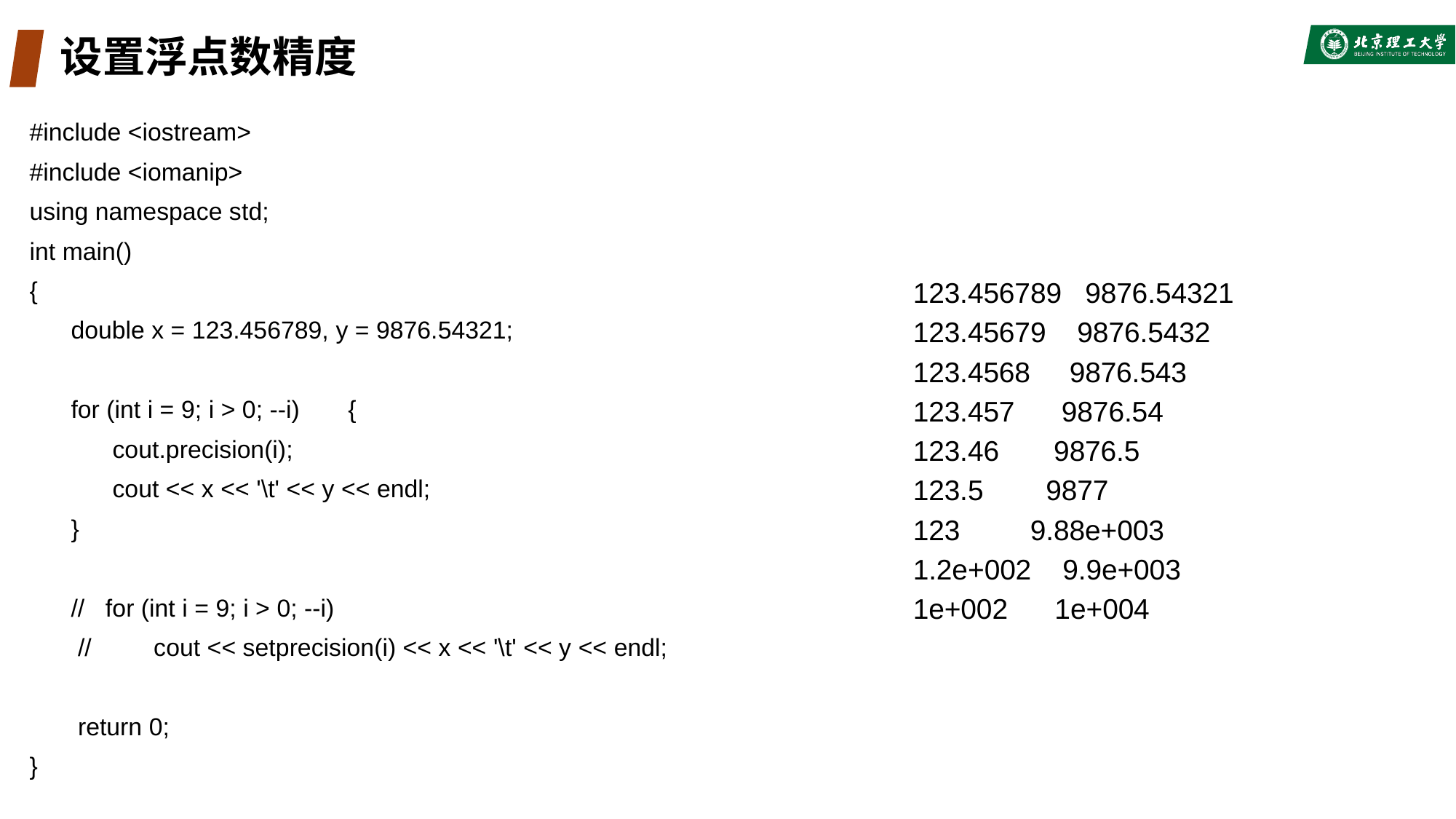

# 设置浮点数精度
#include <iostream>
#include <iomanip>
using namespace std;
int main()
{
      double x = 123.456789, y = 9876.54321;

      for (int i = 9; i > 0; --i)       {
            cout.precision(i);
            cout << x << '\t' << y << endl;
      }

      //   for (int i = 9; i > 0; --i)
       //         cout << setprecision(i) << x << '\t' << y << endl;

       return 0;
}
123.456789   9876.54321
123.45679    9876.5432
123.4568     9876.543
123.457      9876.54
123.46       9876.5
123.5        9877
123         9.88e+003
1.2e+002    9.9e+003
1e+002      1e+004